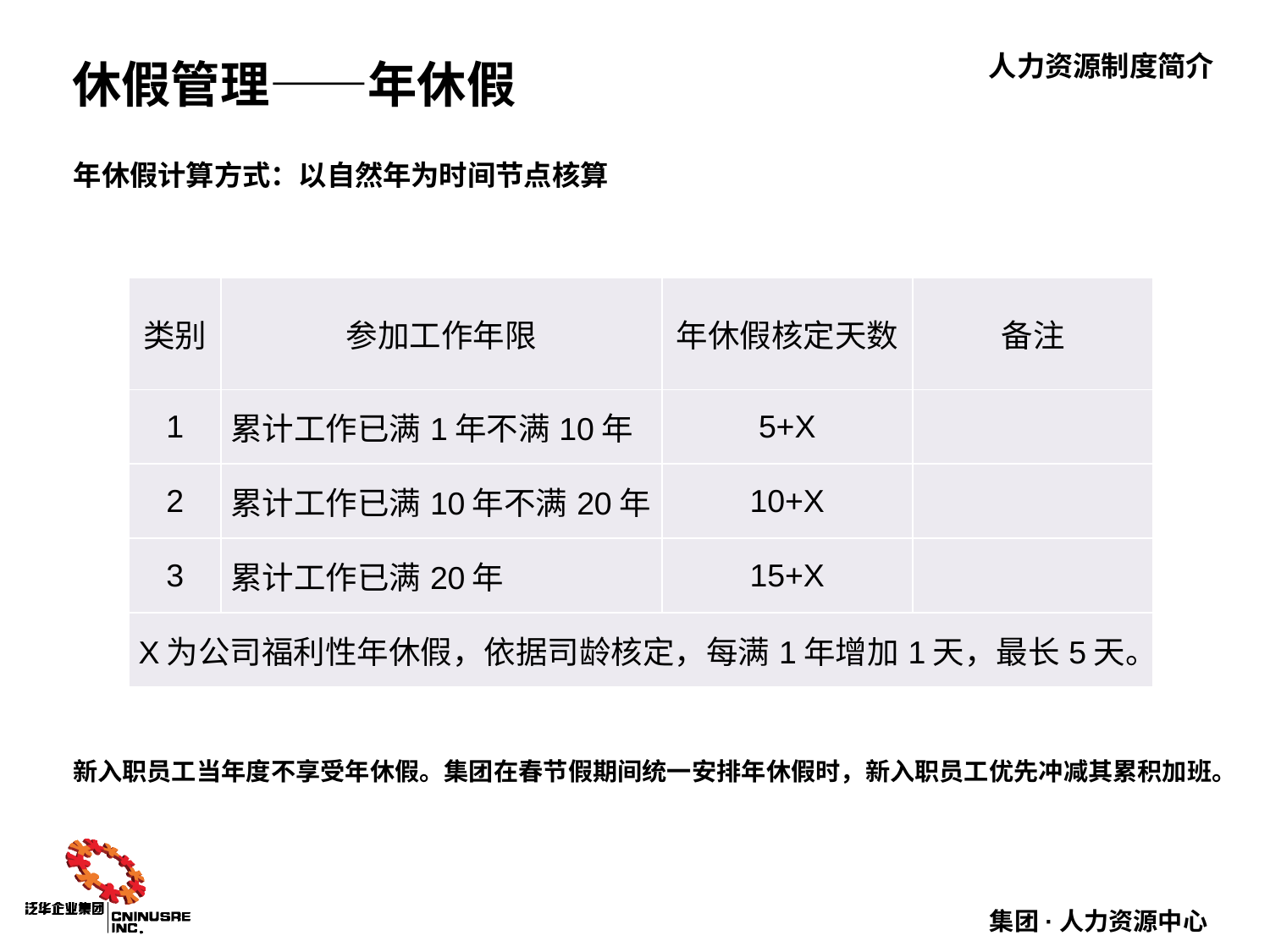

# 休假管理——年休假
年休假计算方式：以自然年为时间节点核算
| 类别 | 参加工作年限 | 年休假核定天数 | 备注 |
| --- | --- | --- | --- |
| 1 | 累计工作已满1年不满10年 | 5+X |  |
| 2 | 累计工作已满10年不满20年 | 10+X |  |
| 3 | 累计工作已满20年 | 15+X |  |
| X为公司福利性年休假，依据司龄核定，每满1年增加1天，最长5天。 |  |  |  |
新入职员工当年度不享受年休假。集团在春节假期间统一安排年休假时，新入职员工优先冲减其累积加班。